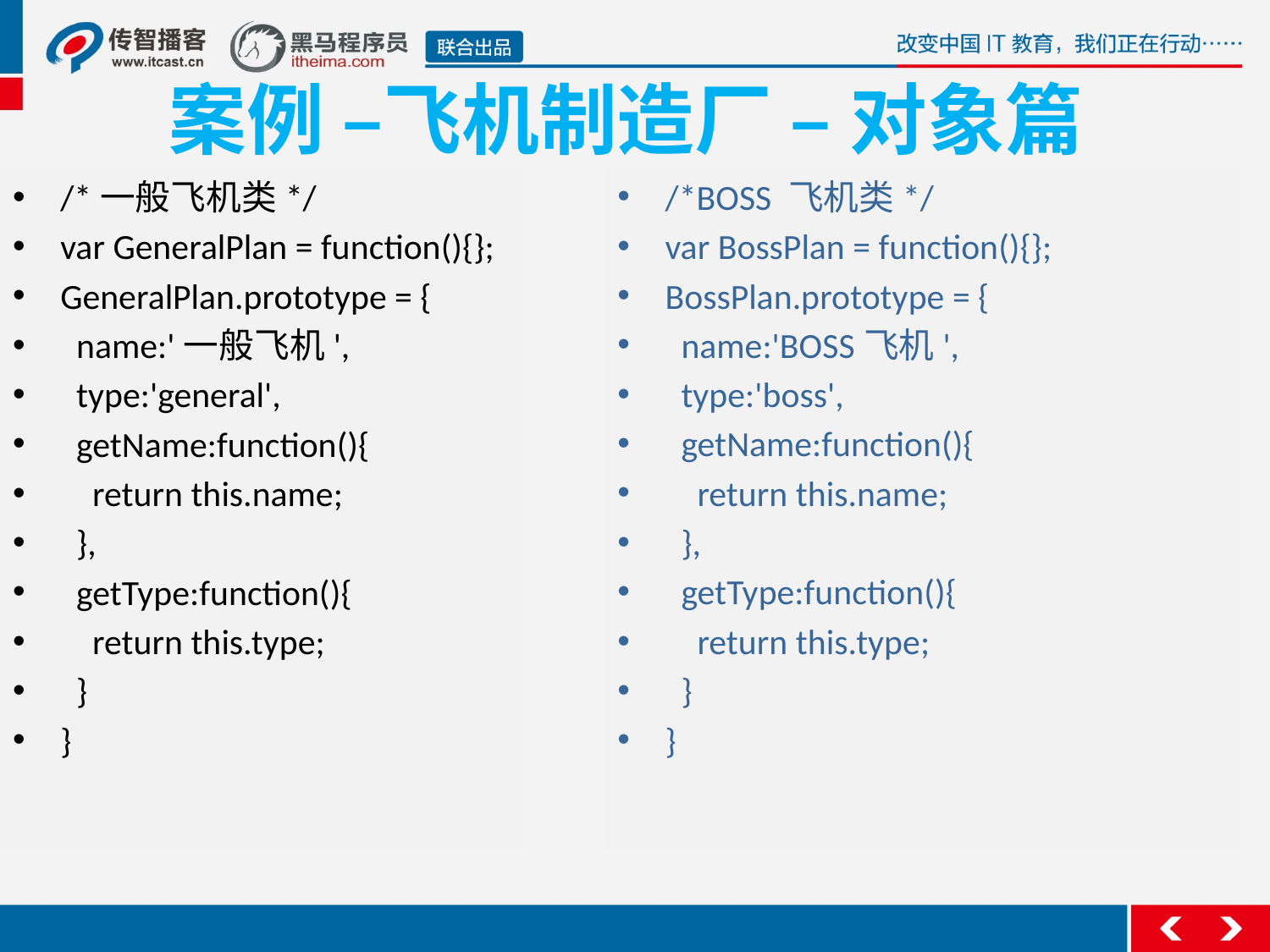

# 案例 –飞机制造厂 – 对象篇
/*一般飞机类*/
var GeneralPlan = function(){};
GeneralPlan.prototype = {
  name:'一般飞机',
  type:'general',
  getName:function(){
    return this.name;
  },
  getType:function(){
    return this.type;
  }
}
/*BOSS 飞机类*/
var BossPlan = function(){};
BossPlan.prototype = {
  name:'BOSS飞机',
  type:'boss',
  getName:function(){
    return this.name;
  },
  getType:function(){
    return this.type;
  }
}